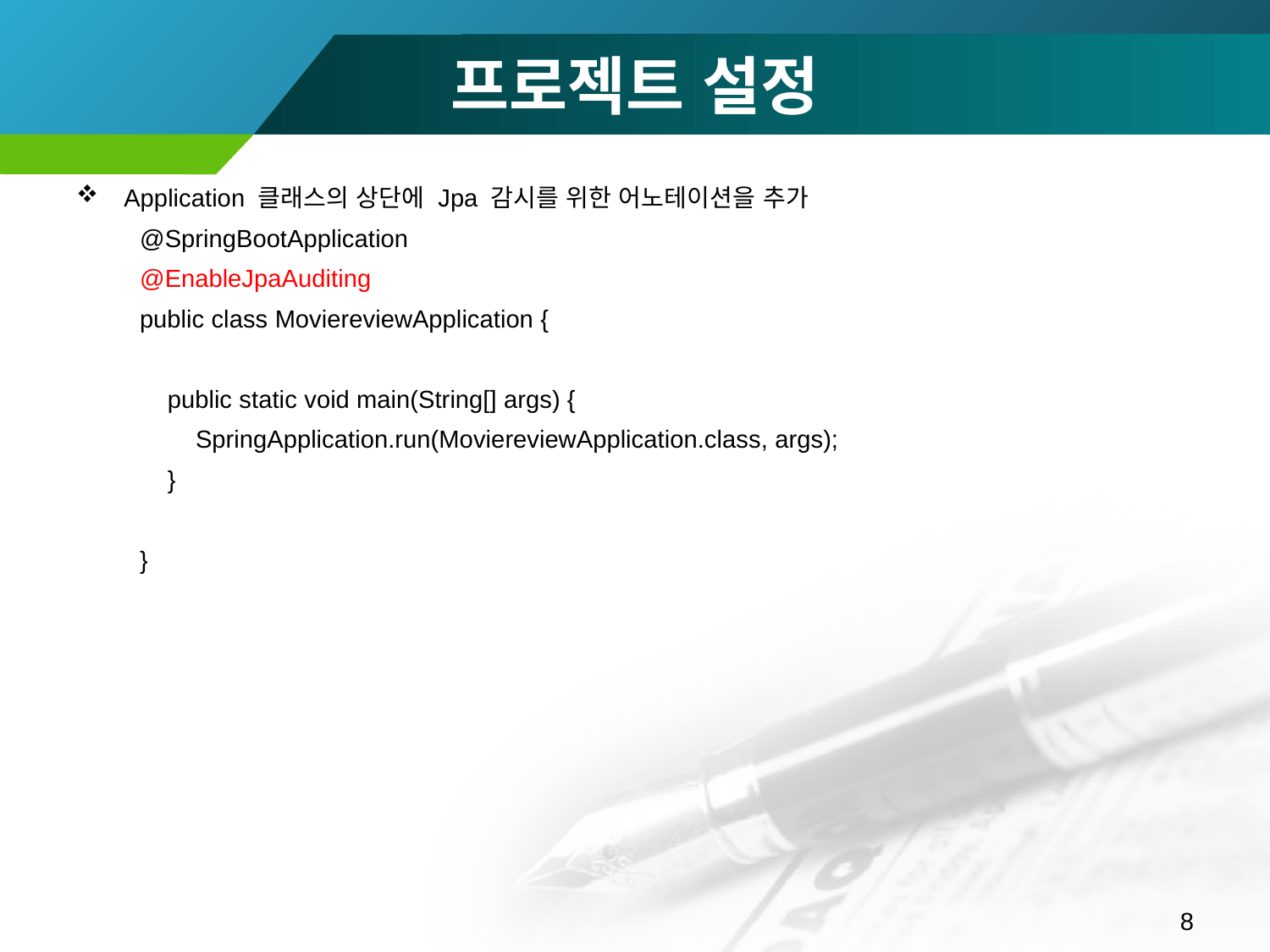

# 프로젝트 설정
Application 클래스의 상단에 Jpa 감시를 위한 어노테이션을 추가
@SpringBootApplication
@EnableJpaAuditing
public class MoviereviewApplication {

    public static void main(String[] args) {
        SpringApplication.run(MoviereviewApplication.class, args);
    }

}

8